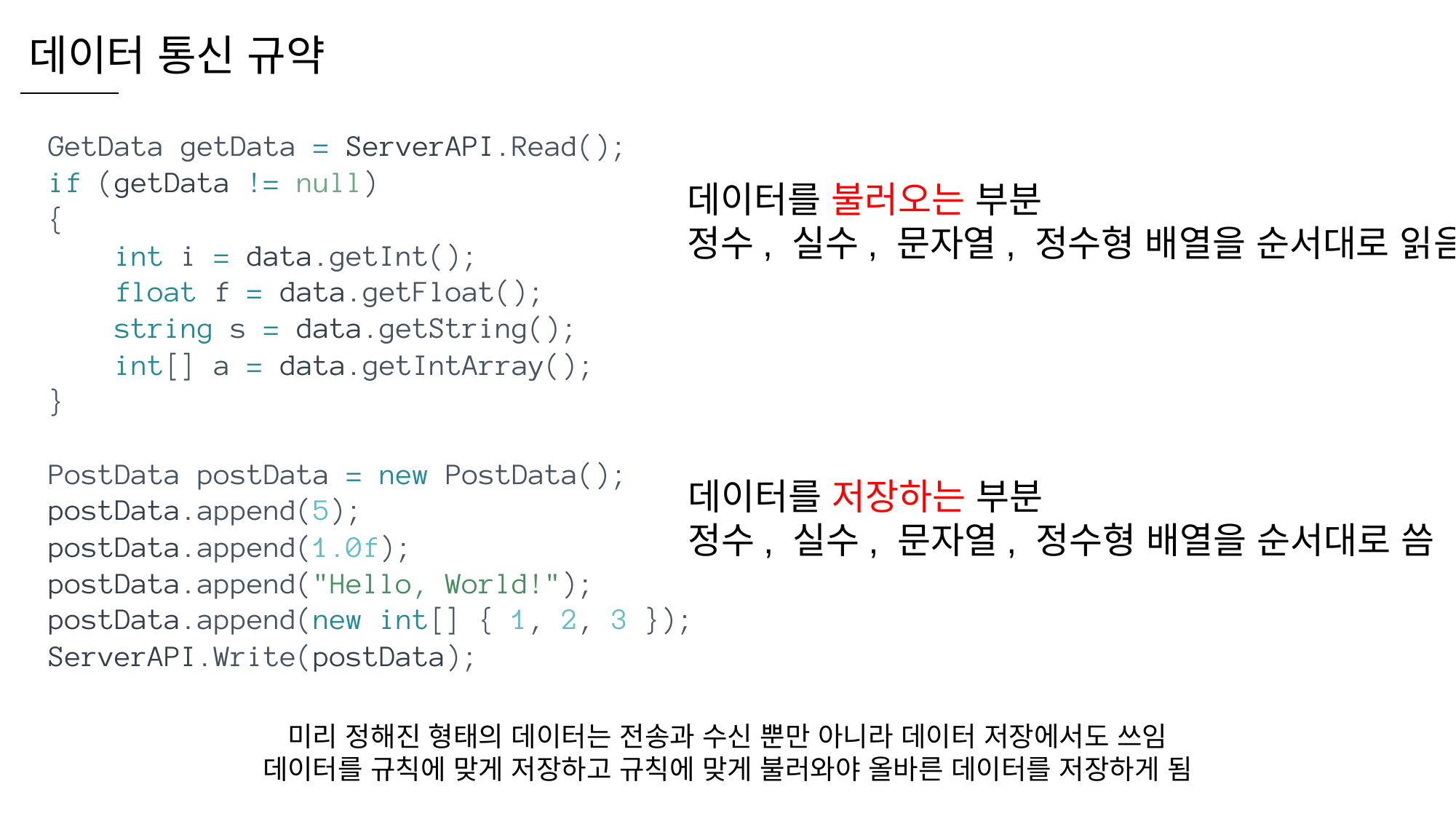

데이터 통신 규약
GetData getData = ServerAPI.Read();
if (getData != null)
{
    int i = data.getInt();
    float f = data.getFloat();
    string s = data.getString();
    int[] a = data.getIntArray();
}
PostData postData = new PostData();
postData.append(5);
postData.append(1.0f);
postData.append("Hello, World!");
postData.append(new int[] { 1, 2, 3 });
ServerAPI.Write(postData);
데이터를 불러오는 부분
정수, 실수, 문자열, 정수형 배열을 순서대로 읽음
데이터를 저장하는 부분
정수, 실수, 문자열, 정수형 배열을 순서대로 씀
미리 정해진 형태의 데이터는 전송과 수신 뿐만 아니라 데이터 저장에서도 쓰임
데이터를 규칙에 맞게 저장하고 규칙에 맞게 불러와야 올바른 데이터를 저장하게 됨